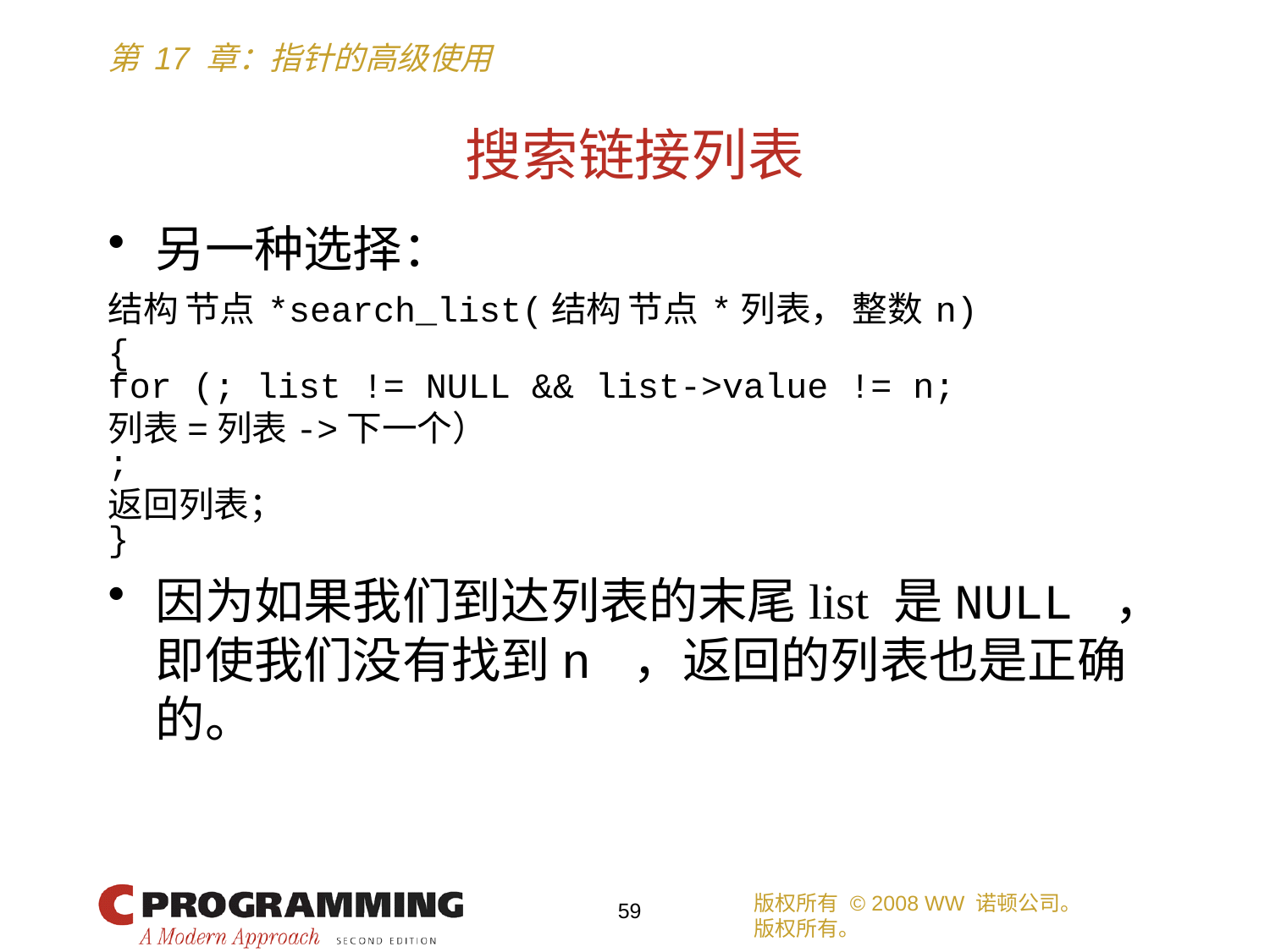

# 搜索链接列表
另一种选择：
结构 节点 *search_list(结构 节点 *列表， 整数 n)
{
for (; list != NULL && list->value != n;
列表=列表->下一个）
;
返回列表；
}
因为如果我们到达列表的末尾list 是NULL ，即使我们没有找到n ，返回的列表也是正确的。
版权所有 © 2008 WW 诺顿公司。
版权所有。
59